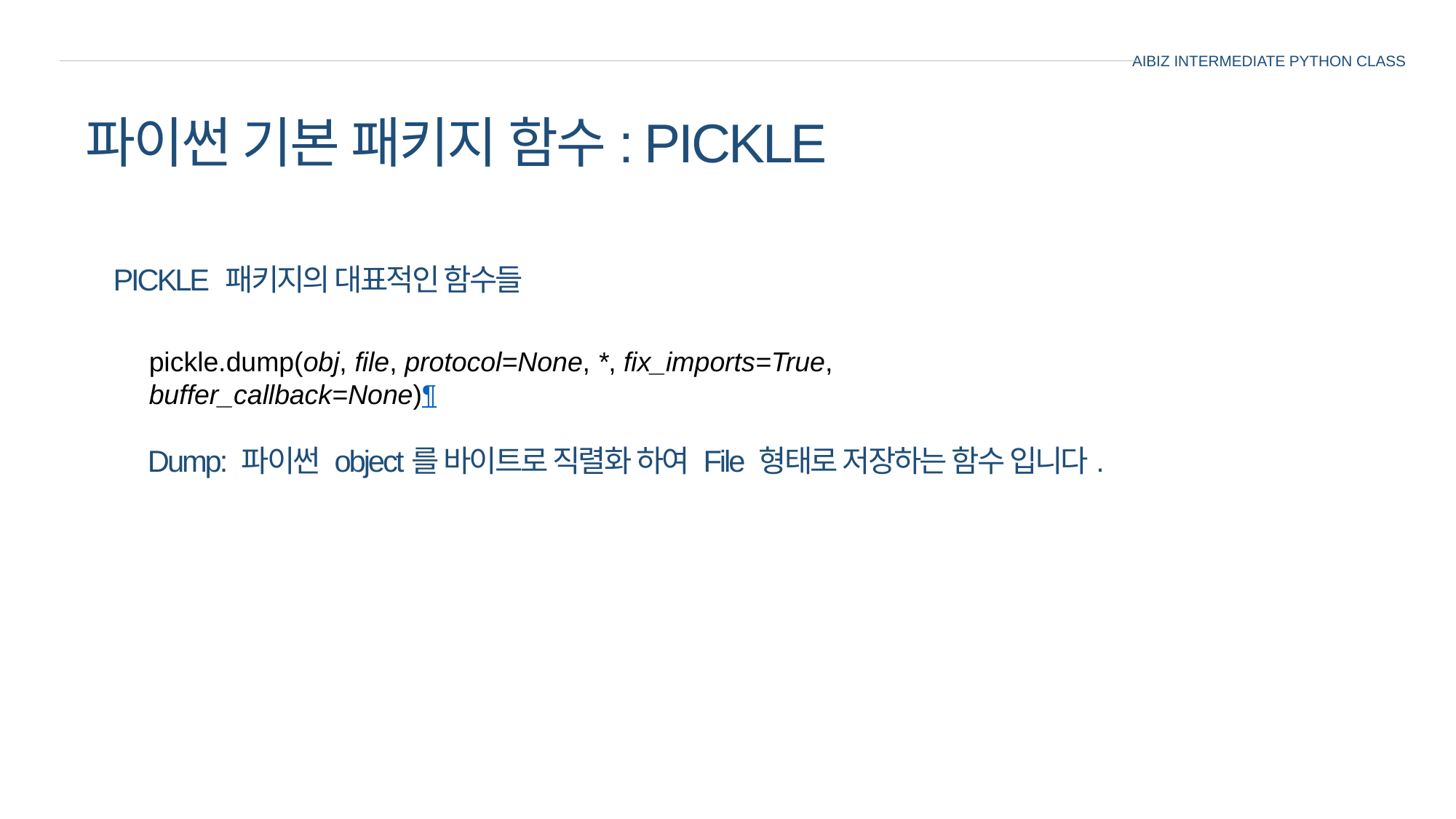

AIBIZ INTERMEDIATE PYTHON CLASS
파이썬 기본 패키지 함수: PICKLE
PICKLE 패키지의 대표적인 함수들
pickle.dump(obj, file, protocol=None, *, fix_imports=True, buffer_callback=None)¶
Dump: 파이썬 object를 바이트로 직렬화 하여 File 형태로 저장하는 함수 입니다.